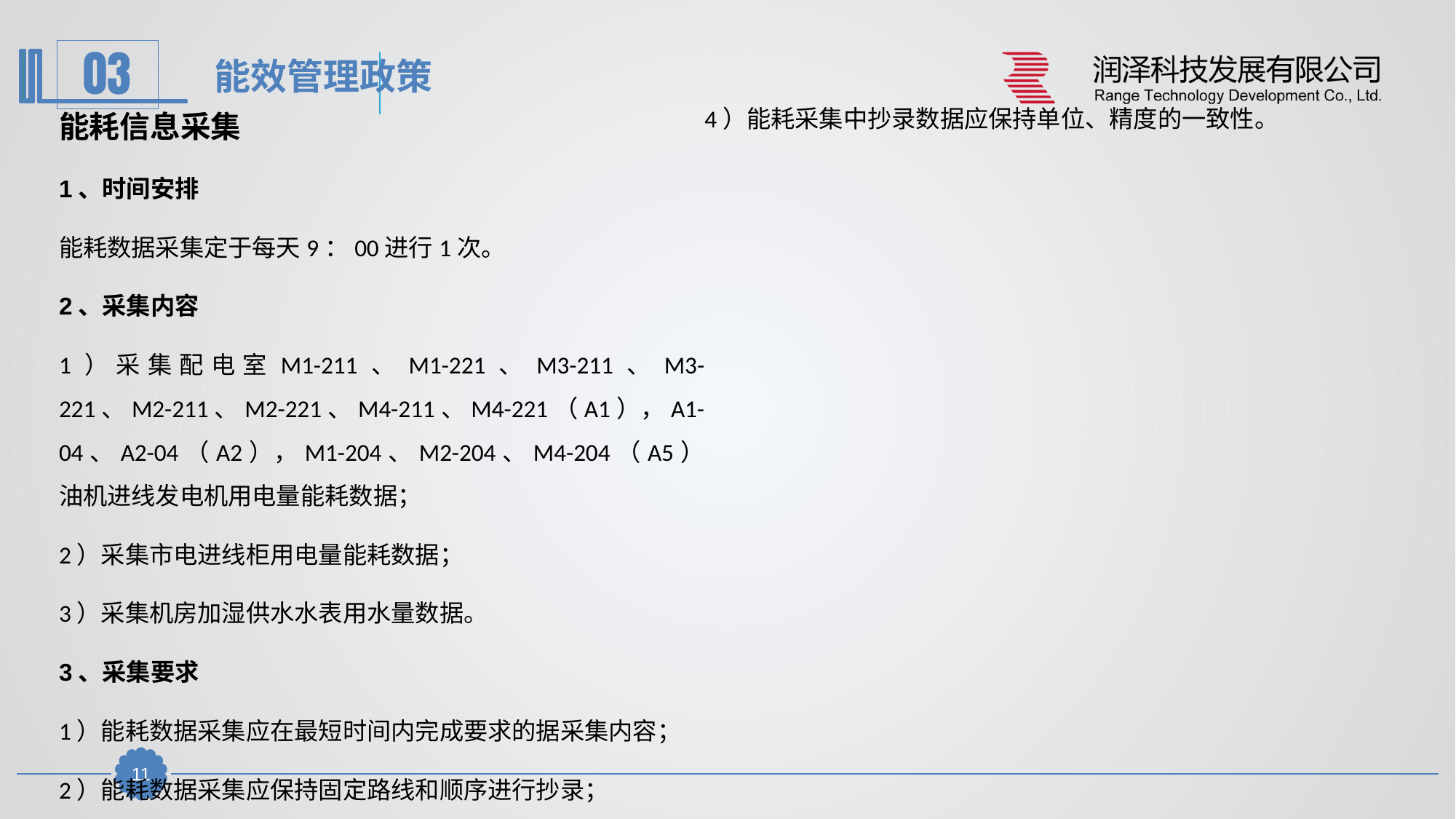

能效管理政策
能耗信息采集
1、时间安排
能耗数据采集定于每天9：00进行1次。
2、采集内容
1）采集配电室M1-211、M1-221、M3-211、M3-221、M2-211、M2-221、M4-211、M4-221（A1），A1-04、A2-04（A2），M1-204、M2-204、M4-204（A5）油机进线发电机用电量能耗数据；
2）采集市电进线柜用电量能耗数据；
3）采集机房加湿供水水表用水量数据。
3、采集要求
1）能耗数据采集应在最短时间内完成要求的据采集内容；
2）能耗数据采集应保持固定路线和顺序进行抄录；
3）能耗抄录人员应保证采集数据的准确性和有效性；
4）能耗采集中抄录数据应保持单位、精度的一致性。
11